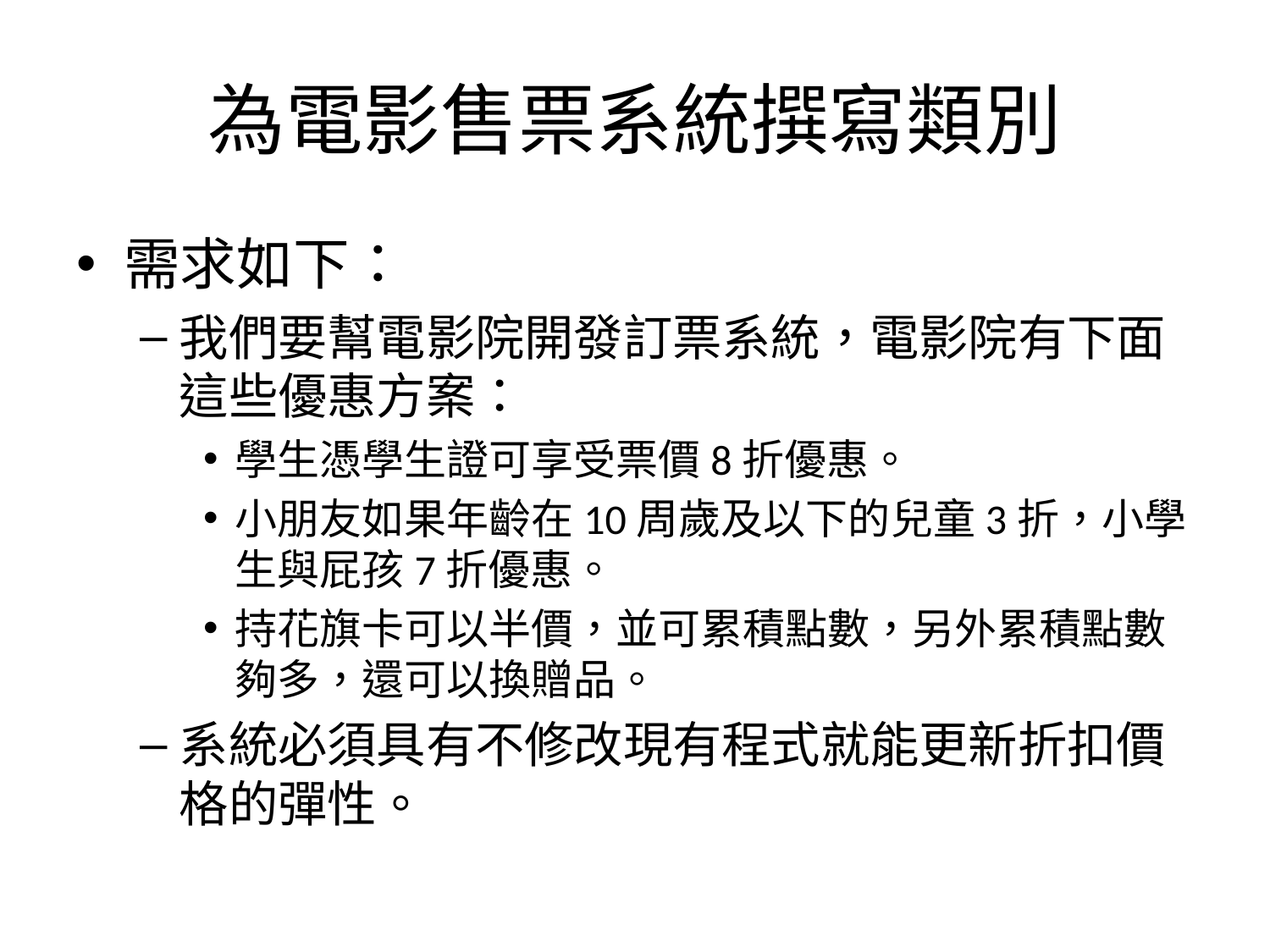

# 為電影售票系統撰寫類別
需求如下：
我們要幫電影院開發訂票系統，電影院有下面這些優惠方案：
學生憑學生證可享受票價8折優惠。
小朋友如果年齡在10周歲及以下的兒童3折，小學生與屁孩7折優惠。
持花旗卡可以半價，並可累積點數，另外累積點數夠多，還可以換贈品。
系統必須具有不修改現有程式就能更新折扣價格的彈性。